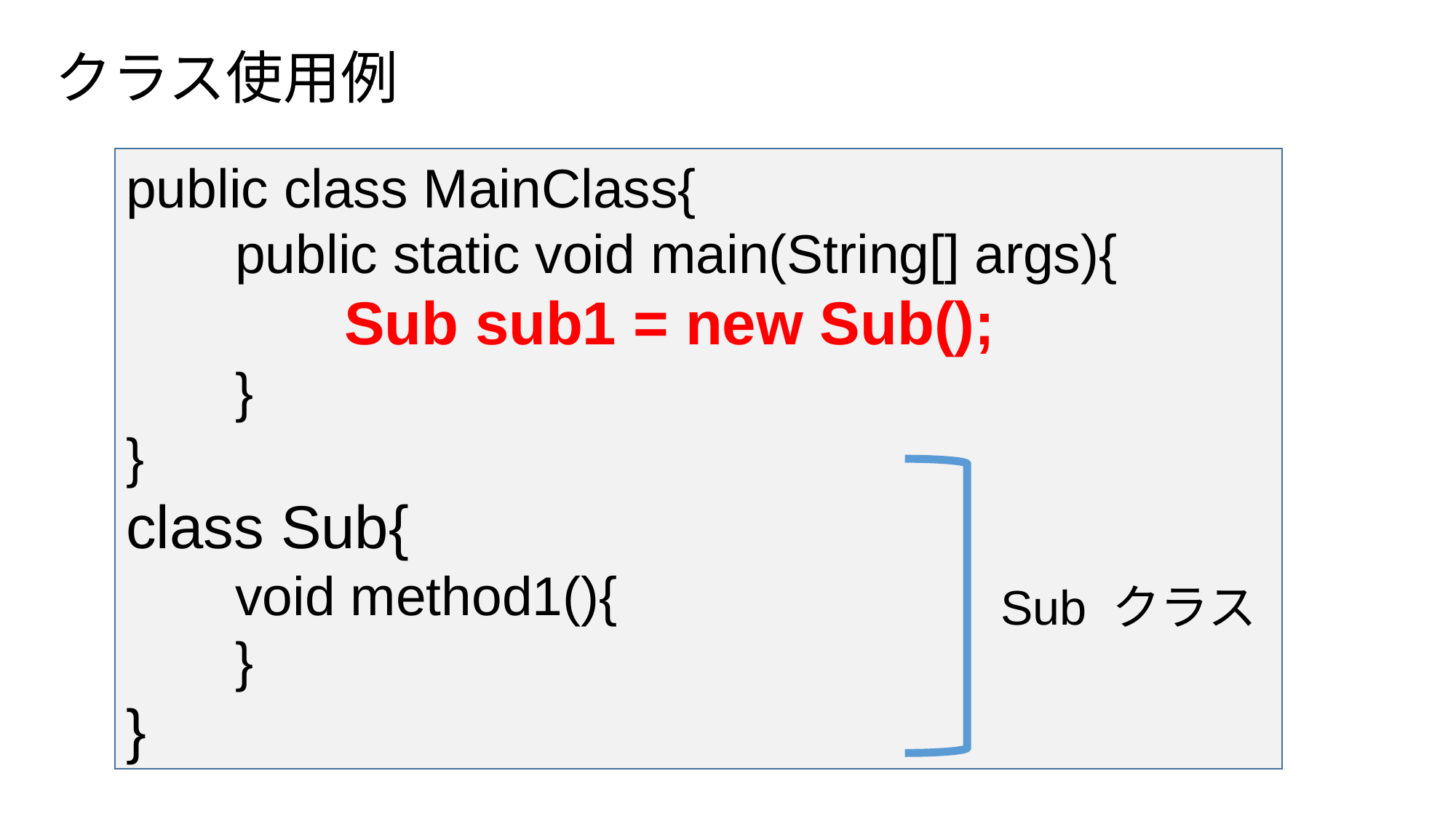

# クラス使用例
public class MainClass{
	public static void main(String[] args){
		Sub sub1 = new Sub();
	}
}
class Sub{
	void method1(){
	}
}

Sub クラス